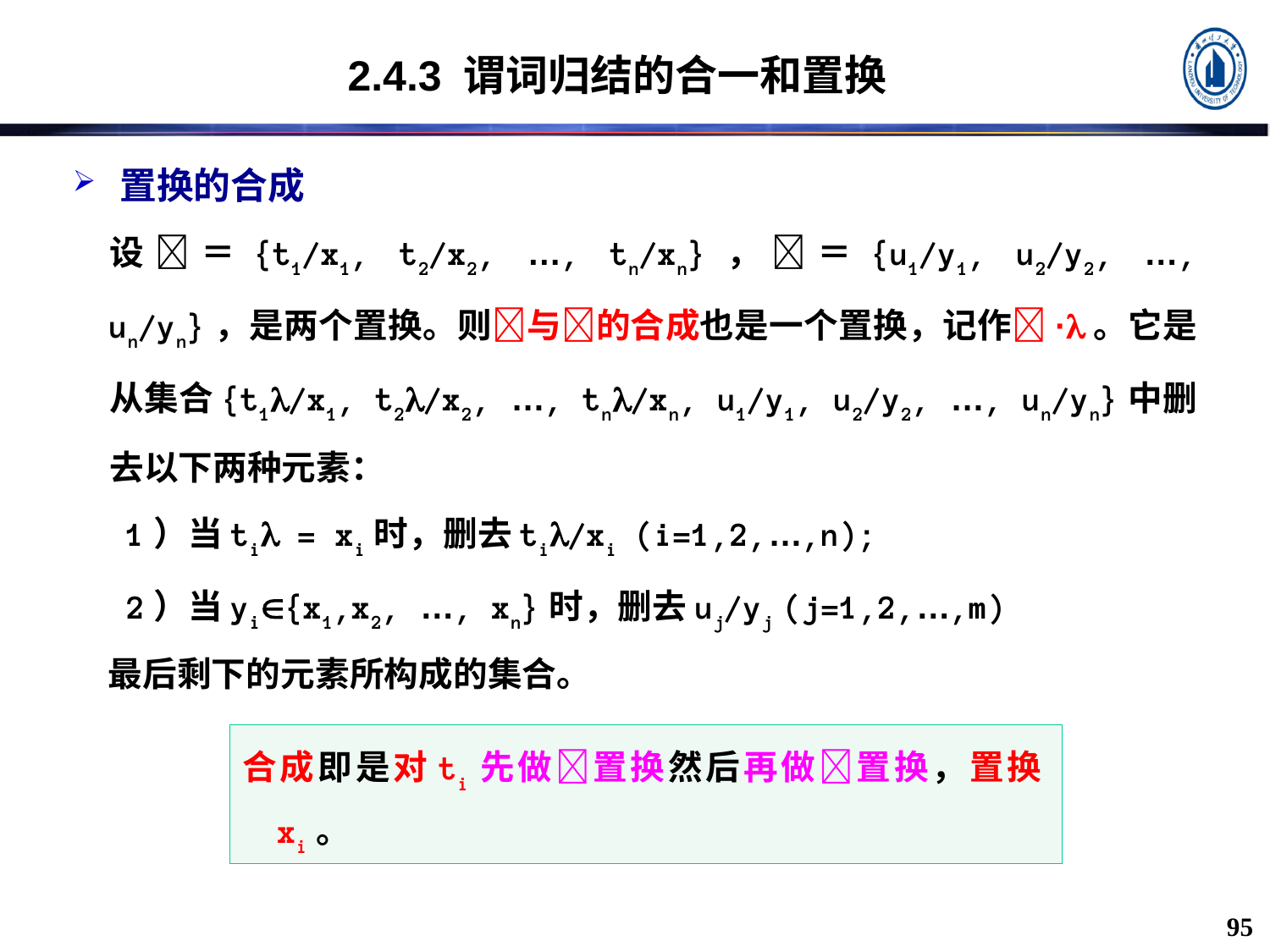

# 2.4.3 谓词归结的合一和置换
置换的合成
设θ＝{t1/x1, t2/x2, …, tn/xn}，λ＝{u1/y1, u2/y2, …, un/yn}，是两个置换。则θ与λ的合成也是一个置换，记作θ·λ。它是从集合{t1λ/x1, t2λ/x2, …, tnλ/xn, u1/y1, u2/y2, …, un/yn}中删去以下两种元素：
1）当tiλ = xi时，删去tiλ/xi (i=1,2,…,n);
2）当yi∈{x1,x2, …, xn}时，删去uj/yj (j=1,2,…,m)
	最后剩下的元素所构成的集合。

合成即是对ti先做λ置换然后再做θ置换，置换xi。
95